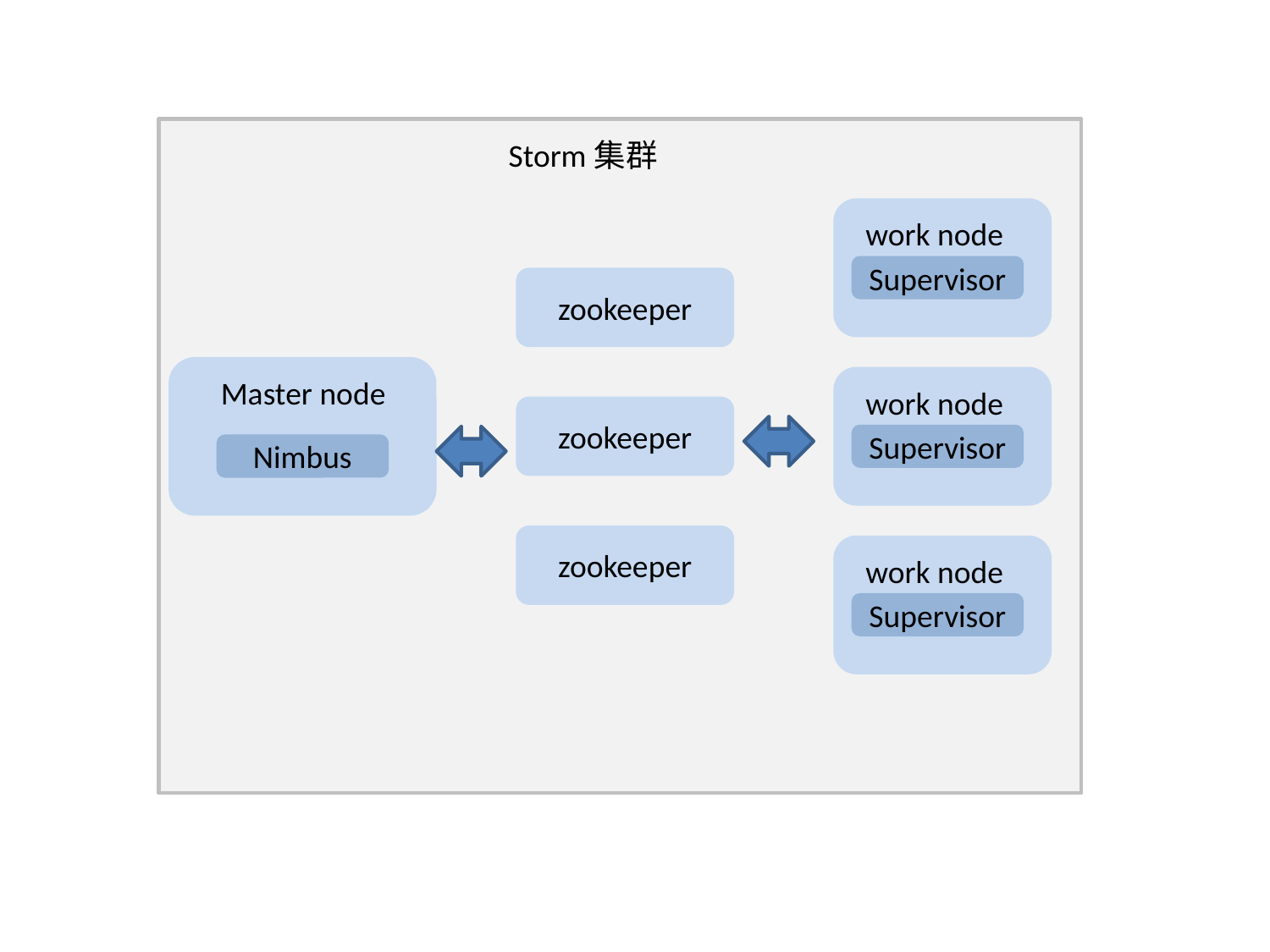

Storm集群

work node
Supervisor
zookeeper

Master node

work node
zookeeper

Supervisor
Nimbus
zookeeper

work node
Supervisor